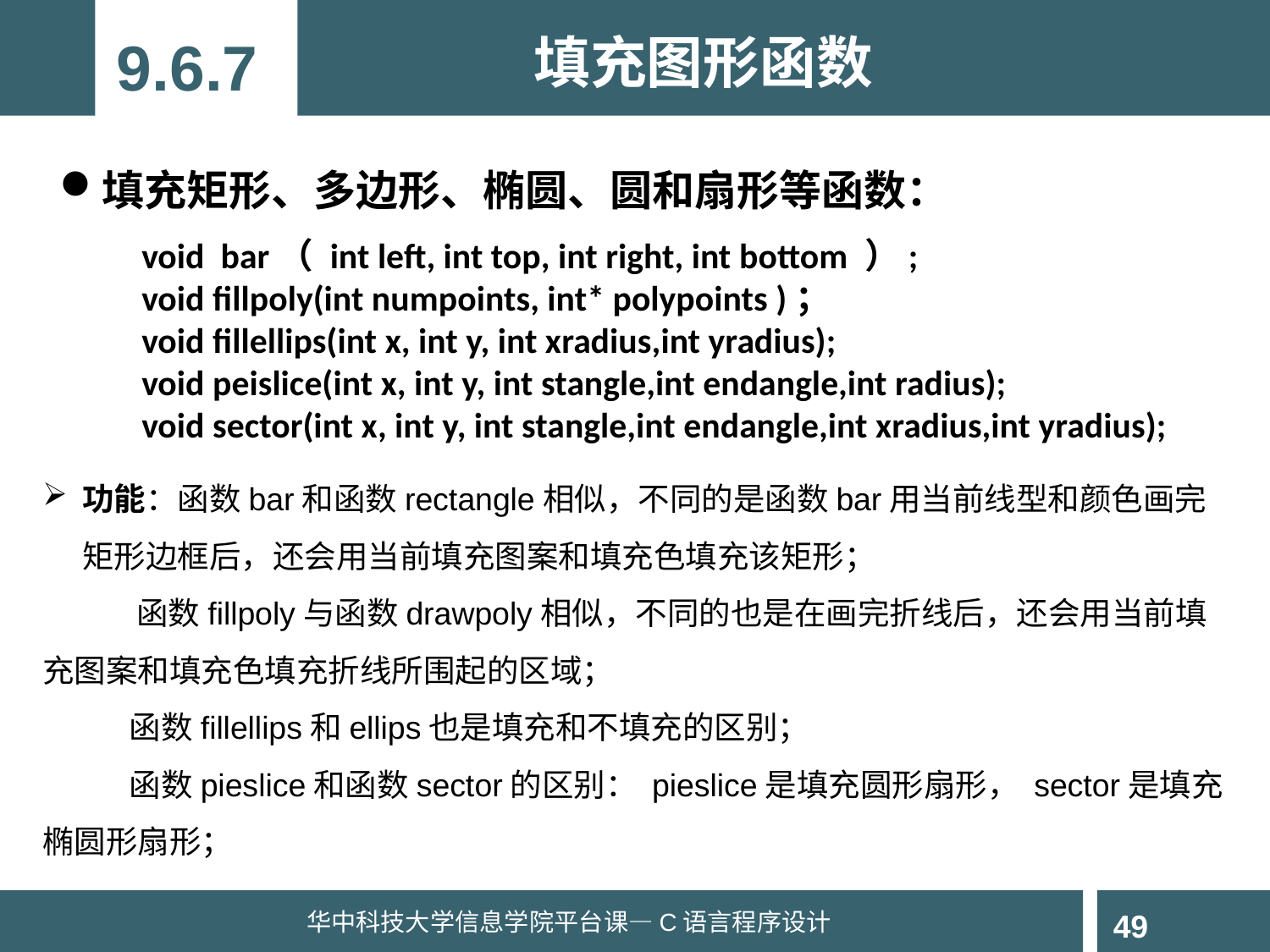

填充图形函数
9.6.7
填充矩形、多边形、椭圆、圆和扇形等函数：
void  bar（ int left, int top, int right, int bottom ）;
void fillpoly(int numpoints, int* polypoints )；
void fillellips(int x, int y, int xradius,int yradius);
void peislice(int x, int y, int stangle,int endangle,int radius);
void sector(int x, int y, int stangle,int endangle,int xradius,int yradius);
功能：函数bar和函数rectangle相似，不同的是函数bar用当前线型和颜色画完矩形边框后，还会用当前填充图案和填充色填充该矩形；
            函数fillpoly与函数drawpoly相似，不同的也是在画完折线后，还会用当前填充图案和填充色填充折线所围起的区域；
           函数fillellips和ellips也是填充和不填充的区别；
           函数pieslice和函数sector的区别： pieslice是填充圆形扇形， sector是填充椭圆形扇形；